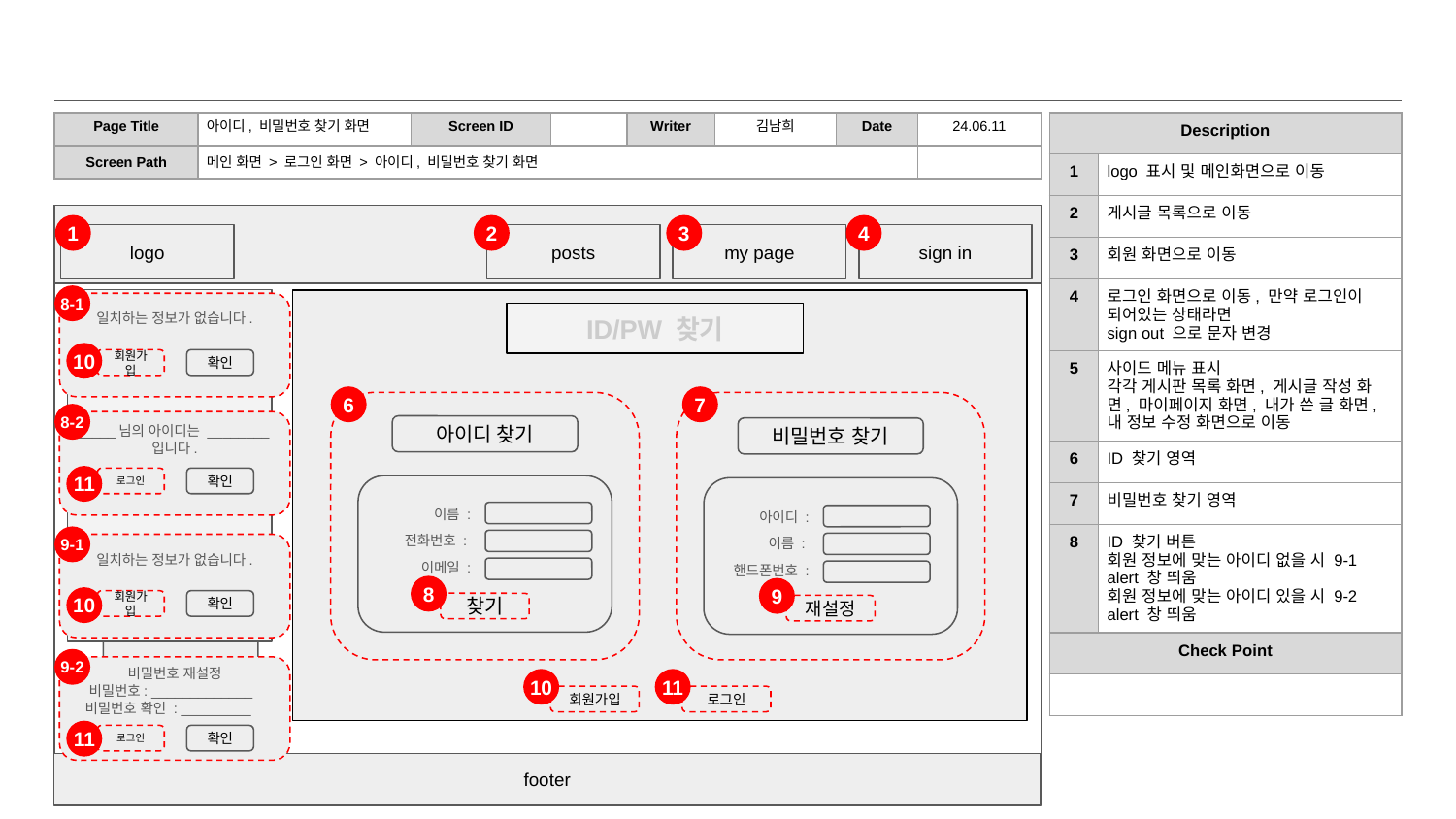

| Page Title | 아이디, 비밀번호 찾기 화면 | Screen ID |  | Writer | 김남희 | Date | 24.06.11 |
| --- | --- | --- | --- | --- | --- | --- | --- |
| Screen Path | 메인 화면 > 로그인 화면 > 아이디, 비밀번호 찾기 화면 |  |  |  |  |  |  |
| Description |  |
| --- | --- |
| 1 | logo 표시 및 메인화면으로 이동 |
| 2 | 게시글 목록으로 이동 |
| 3 | 회원 화면으로 이동 |
| 4 | 로그인 화면으로 이동, 만약 로그인이 되어있는 상태라면 sign out 으로 문자 변경 |
| 5 | 사이드 메뉴 표시 각각 게시판 목록 화면, 게시글 작성 화면, 마이페이지 화면, 내가 쓴 글 화면, 내 정보 수정 화면으로 이동 |
| 6 | ID 찾기 영역 |
| 7 | 비밀번호 찾기 영역 |
| 8 | ID 찾기 버튼 회원 정보에 맞는 아이디 없을 시 9-1 alert 창 띄움 회원 정보에 맞는 아이디 있을 시 9-2 alert 창 띄움 |
| Check Point |  |
|  |  |
①
①

③
④
②
③
④
②
1
2
3
4

logo
logo
posts
posts
posts
my page
my page
sign in
sign in
logo
my page
sign in
8-1

일치하는 정보가 없습니다.
회원가입
확인

ID/PW 찾기
5
게시판
- 게시글 작성

마이페이지
- 내가 쓴 글 보기
- 내 정보 수정
10
6
7

8-2
_____님의 아이디는 ________입니다.

로그인
확인
아이디 찾기
비밀번호 찾기
11

이름 :

전화번호 :

이메일 :
아이디 :

이름 :

핸드폰번호 :

9-1

일치하는 정보가 없습니다.
회원가입
확인

8
9
10
찾기
재설정
9-2
비밀번호 재설정
   비밀번호: _____________
  비밀번호 확인 : _________

로그인
확인
10
11
회원가입
로그인
11
footer